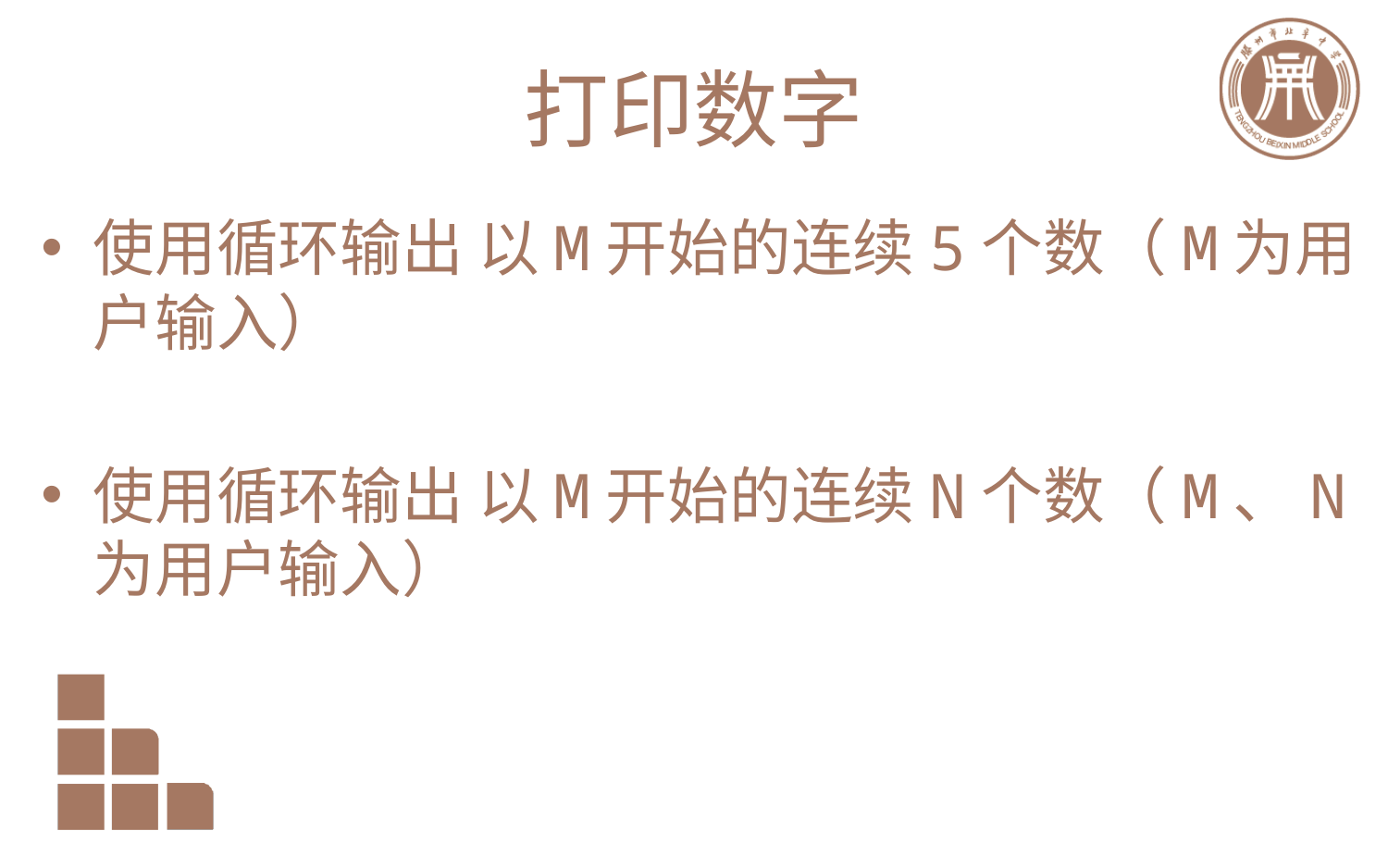

# 打印数字
使用循环输出 以M开始的连续5个数（M为用户输入）

使用循环输出 以M开始的连续N个数（M、N为用户输入）